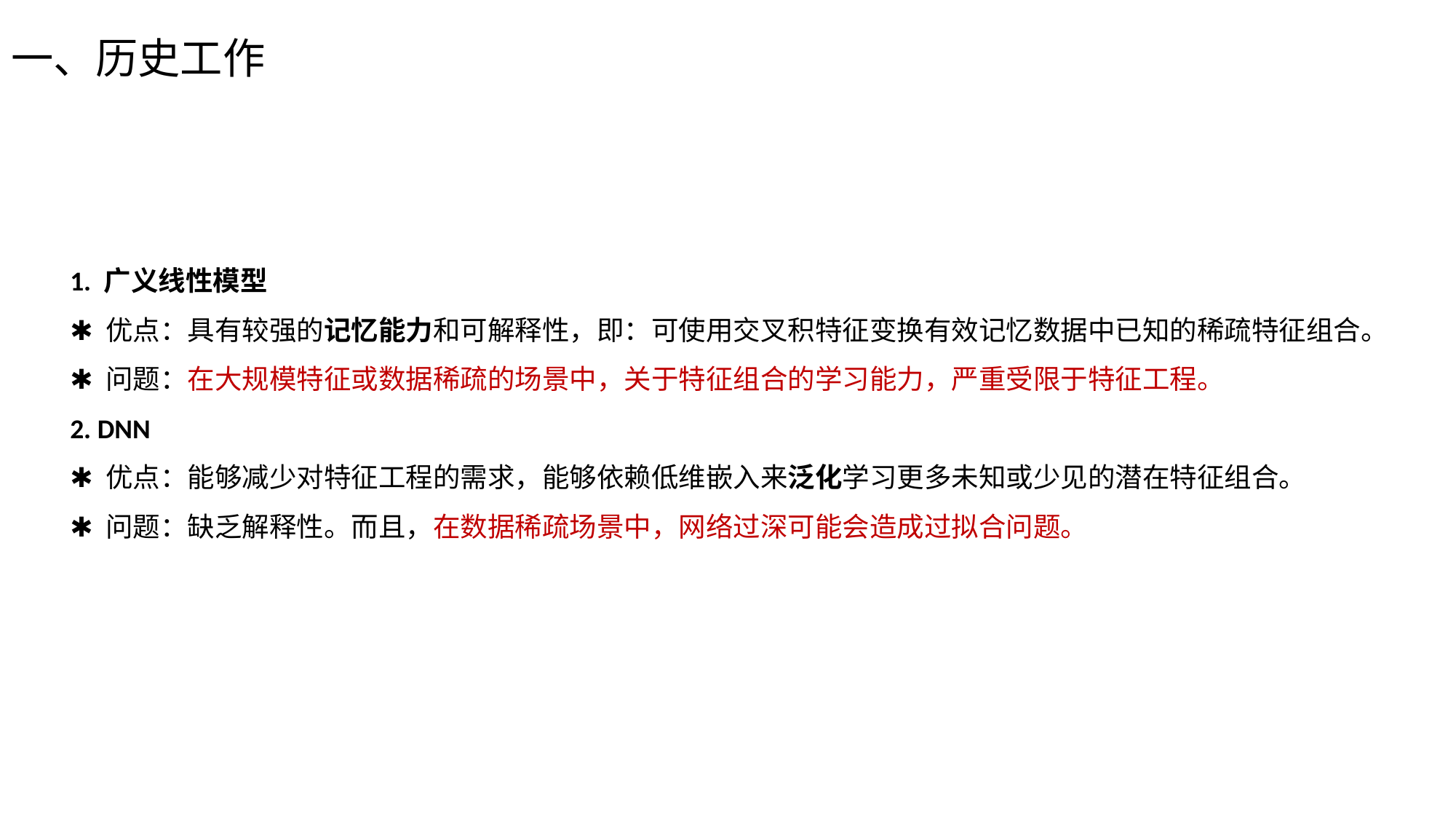

# 一、历史工作
1. 广义线性模型
✱ 优点：具有较强的记忆能力和可解释性，即：可使用交叉积特征变换有效记忆数据中已知的稀疏特征组合。
✱ 问题：在大规模特征或数据稀疏的场景中，关于特征组合的学习能力，严重受限于特征工程。
2. DNN
✱ 优点：能够减少对特征工程的需求，能够依赖低维嵌入来泛化学习更多未知或少见的潜在特征组合。
✱ 问题：缺乏解释性。而且，在数据稀疏场景中，网络过深可能会造成过拟合问题。